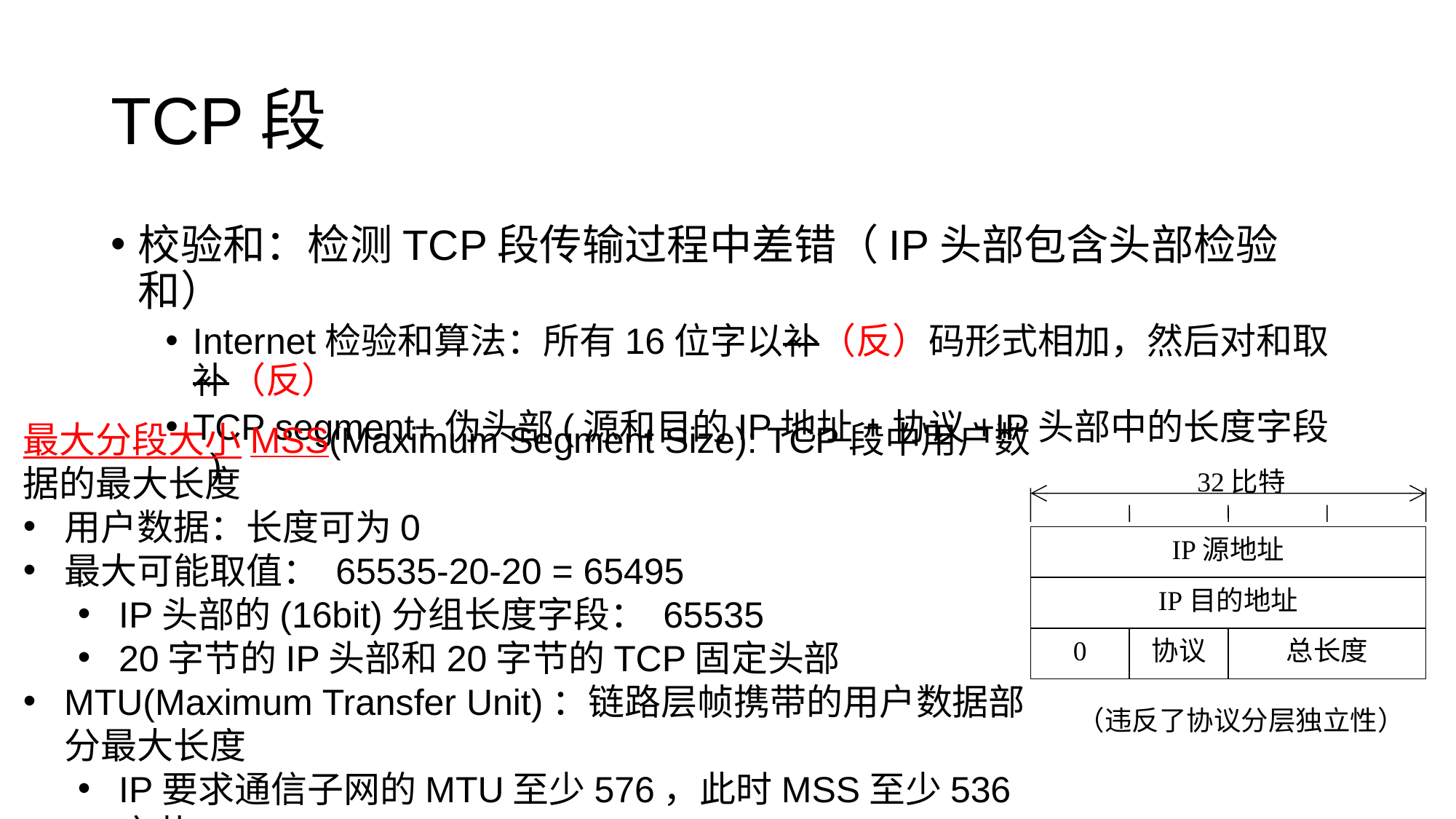

# TCP段
校验和：检测TCP段传输过程中差错（IP头部包含头部检验和）
Internet检验和算法：所有16位字以补（反）码形式相加，然后对和取补（反）
TCP segment+伪头部(源和目的IP地址+协议+IP头部中的长度字段 )

最大分段大小MSS(Maximum Segment Size): TCP段中用户数据的最大长度
用户数据：长度可为0
最大可能取值： 65535-20-20 = 65495
IP头部的(16bit)分组长度字段： 65535
20字节的IP头部和20字节的TCP固定头部
MTU(Maximum Transfer Unit)：链路层帧携带的用户数据部分最大长度
IP要求通信子网的MTU至少576，此时MSS至少536字节
32比特

IP源地址
IP目的地址
0
协议
总长度
（违反了协议分层独立性）